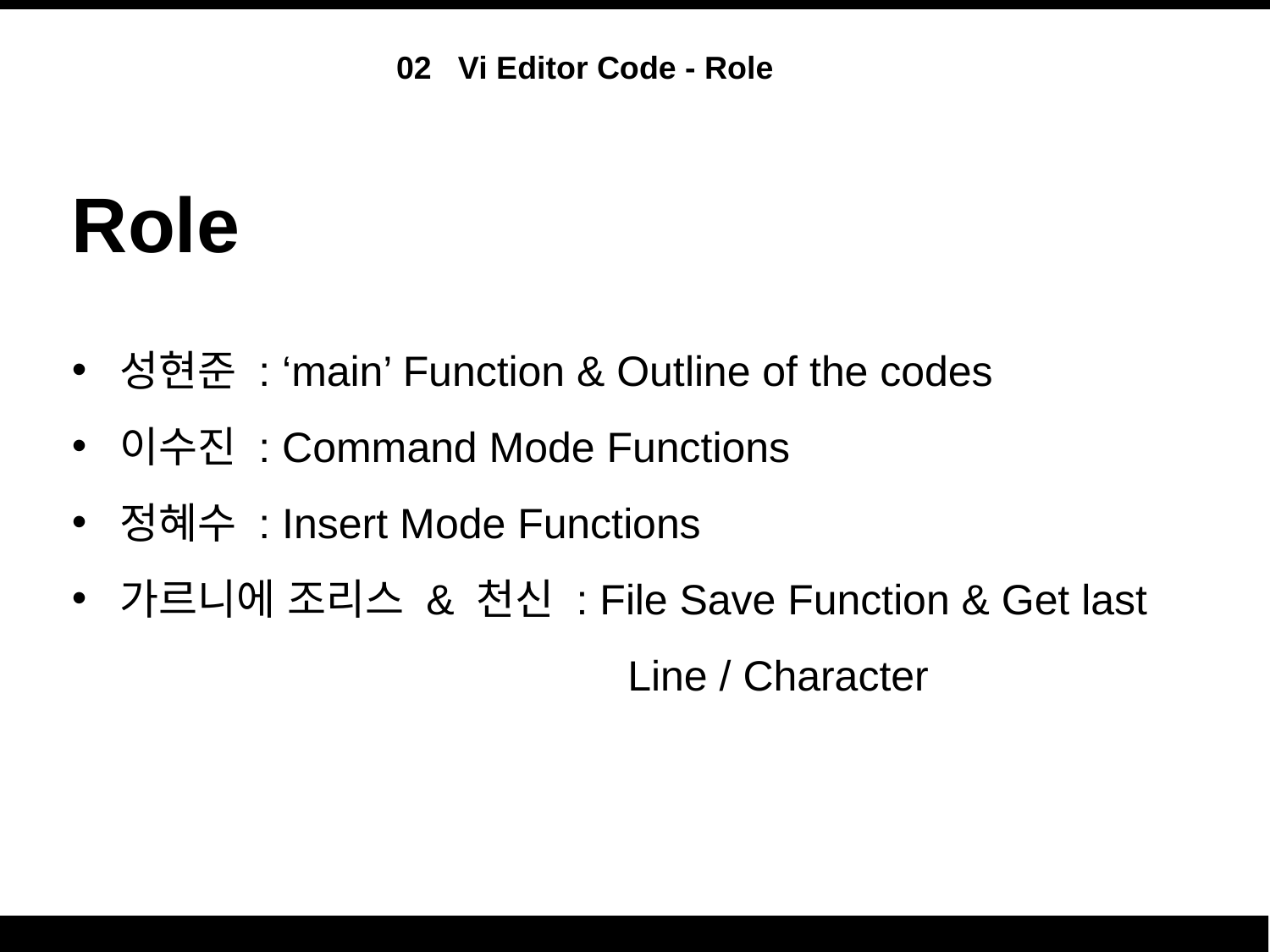

02   Vi Editor Code - Role
Role

성현준 : ‘main’ Function & Outline of the codes
이수진 : Command Mode Functions
정혜수 : Insert Mode Functions
가르니에 조리스 & 천신 : File Save Function & Get last 				Line / Character